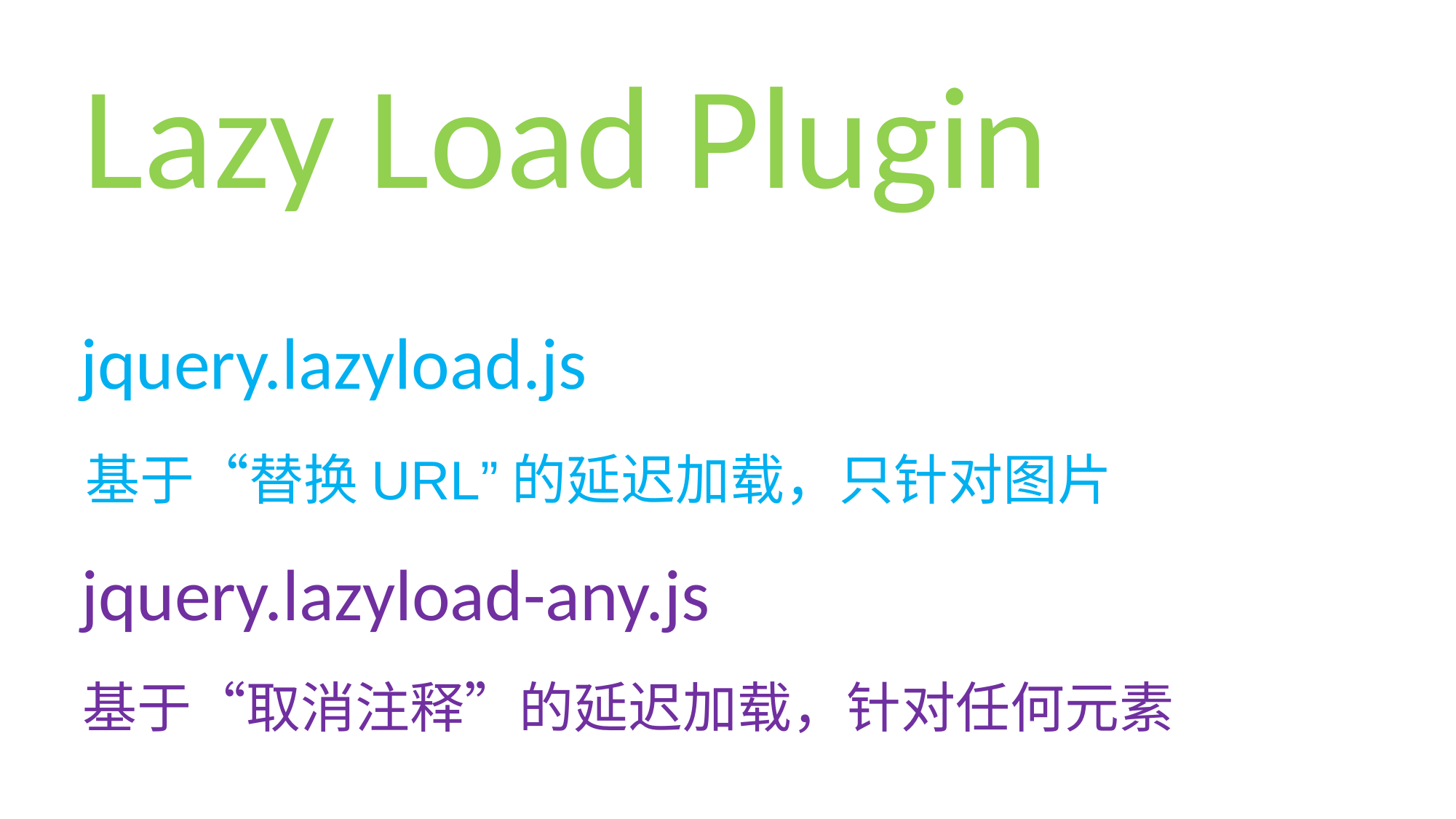

Lazy Load Plugin
jquery.lazyload.js
基于“替换URL”的延迟加载，只针对图片
jquery.lazyload-any.js
基于“取消注释”的延迟加载，针对任何元素